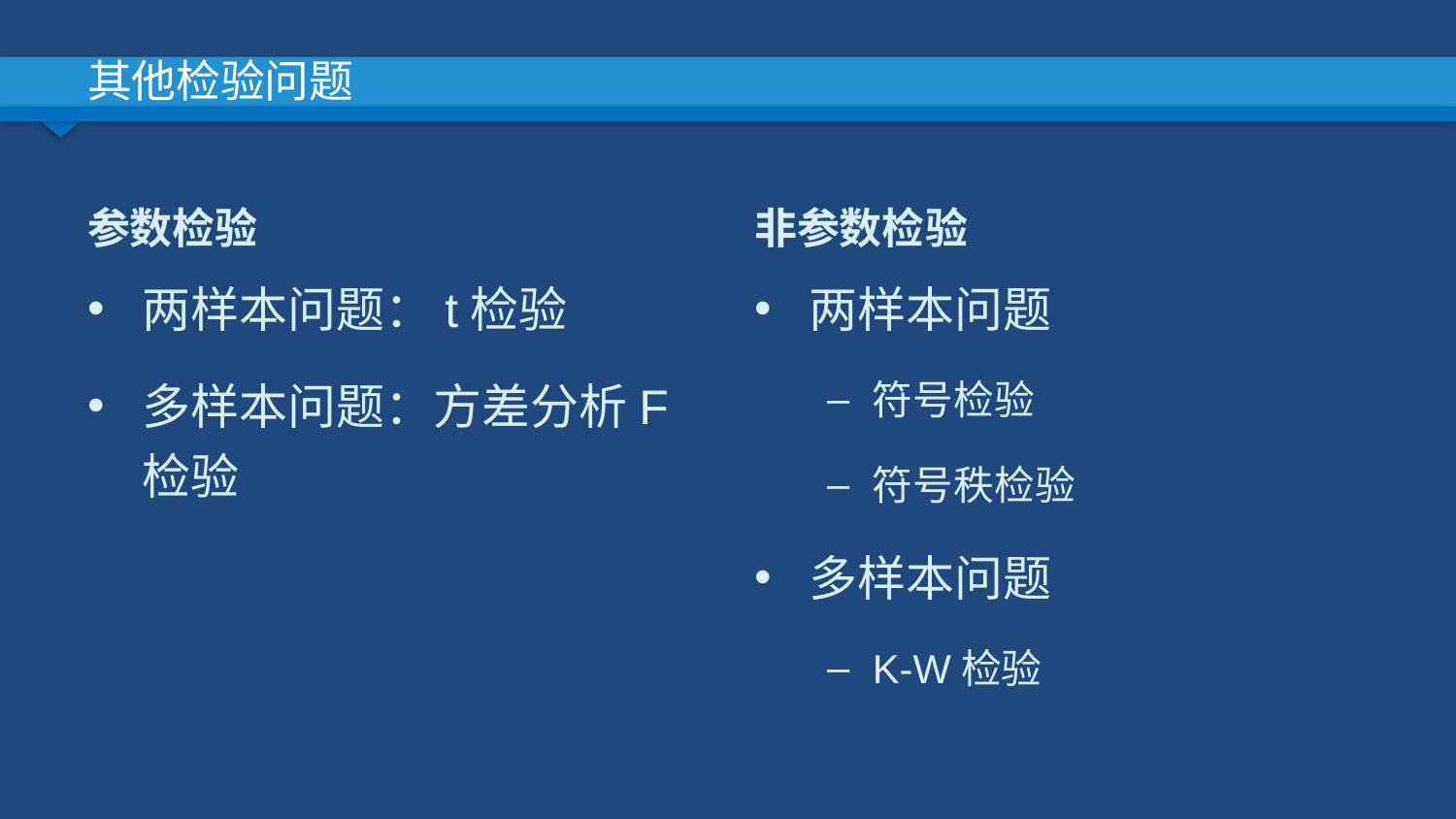

# 其他检验问题
参数检验
非参数检验
两样本问题：t检验
多样本问题：方差分析F检验
两样本问题
符号检验
符号秩检验
多样本问题
K-W检验